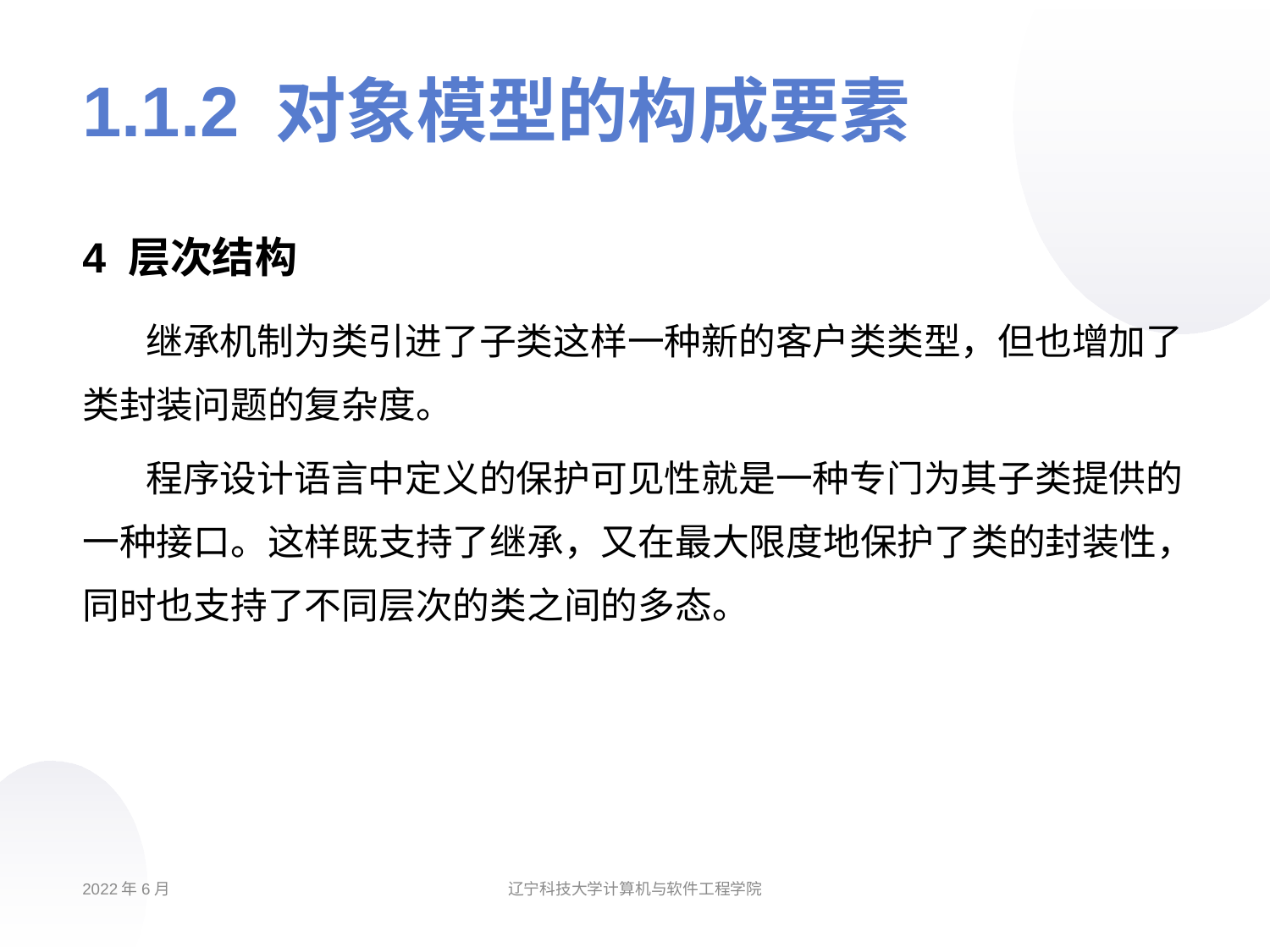

# 1.1.2 对象模型的构成要素
4 层次结构
继承机制为类引进了子类这样一种新的客户类类型，但也增加了类封装问题的复杂度。
程序设计语言中定义的保护可见性就是一种专门为其子类提供的一种接口。这样既支持了继承，又在最大限度地保护了类的封装性，同时也支持了不同层次的类之间的多态。

2022年6月
辽宁科技大学计算机与软件工程学院
47